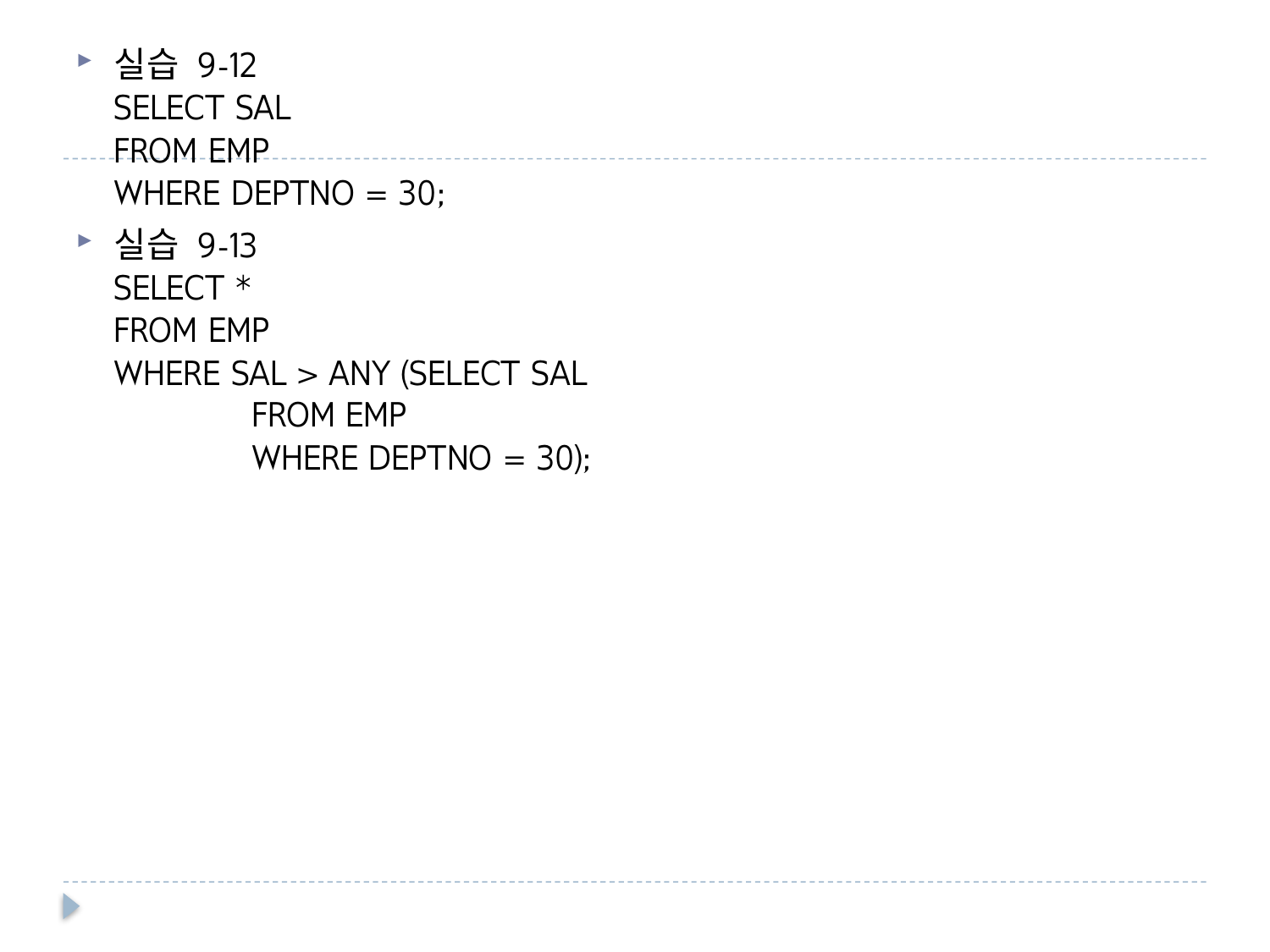

실습 9-12
SELECT SAL
FROM EMP
WHERE DEPTNO = 30;
실습 9-13
SELECT *
FROM EMP
WHERE SAL > ANY (SELECT SAL
	 FROM EMP
	 WHERE DEPTNO = 30);